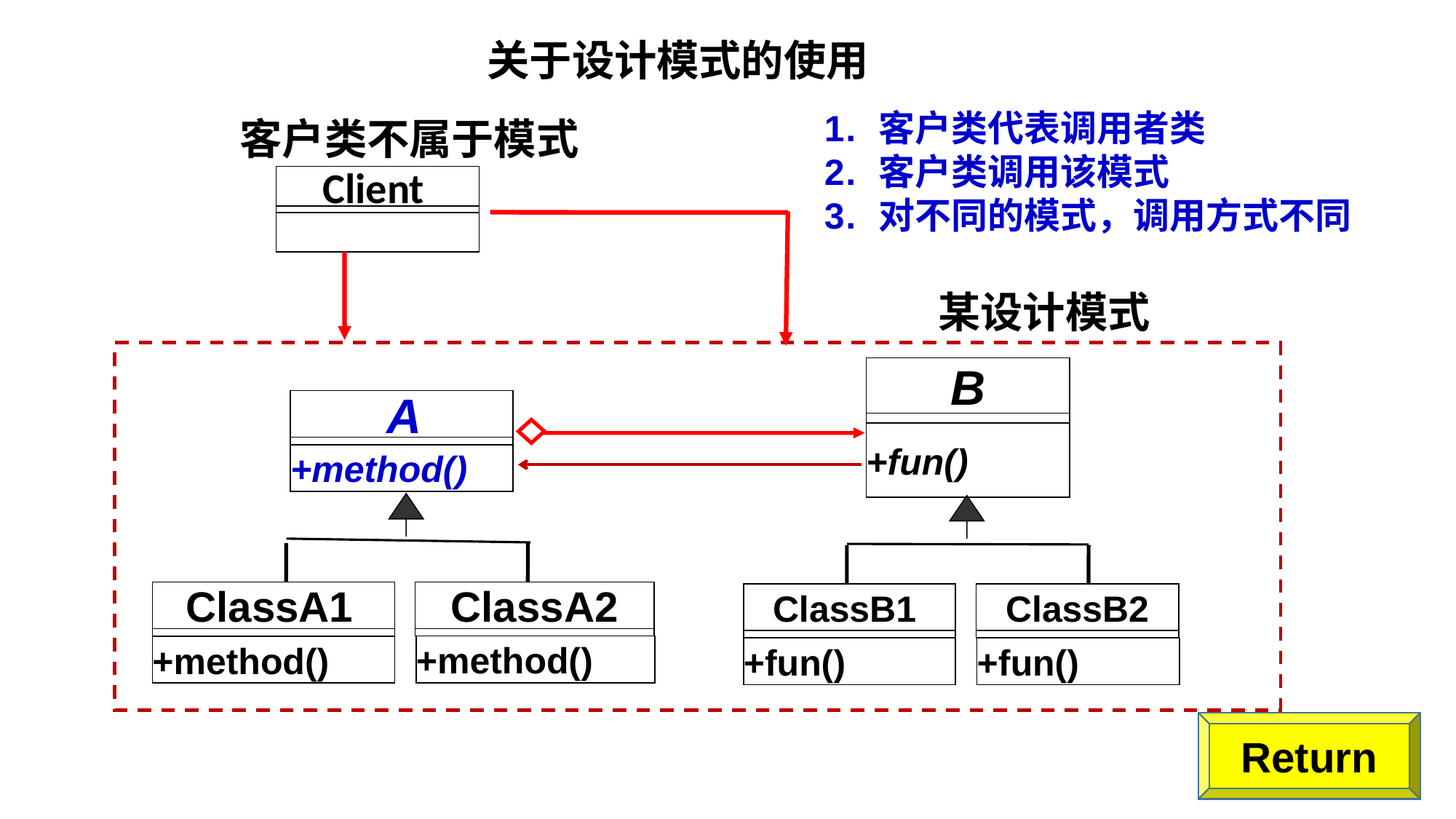

# 关于设计模式的使用
客户类代表调用者类
客户类调用该模式
对不同的模式，调用方式不同
客户类不属于模式
Client

某设计模式

B

+fun()
   A

+method()

ClassA1

+method()
ClassA2

+method()
ClassB1

+fun()
ClassB2

+fun()
Return